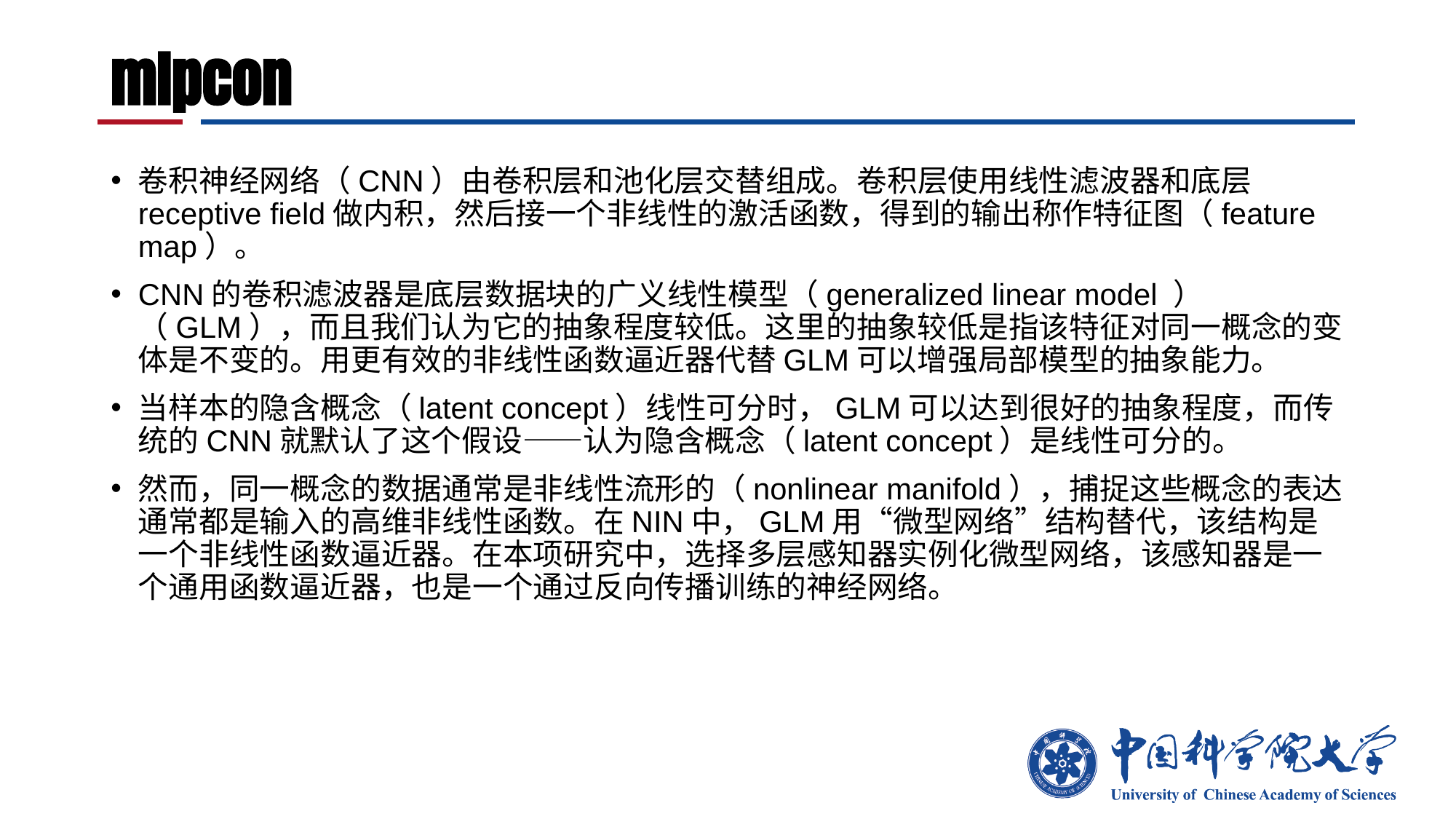

# mlpcon
卷积神经网络（CNN）由卷积层和池化层交替组成。卷积层使用线性滤波器和底层receptive field做内积，然后接一个非线性的激活函数，得到的输出称作特征图（feature map）。
CNN的卷积滤波器是底层数据块的广义线性模型（generalized linear model ）（GLM），而且我们认为它的抽象程度较低。这里的抽象较低是指该特征对同一概念的变体是不变的。用更有效的非线性函数逼近器代替GLM可以增强局部模型的抽象能力。
当样本的隐含概念（latent concept）线性可分时，GLM可以达到很好的抽象程度，而传统的CNN就默认了这个假设——认为隐含概念（latent concept）是线性可分的。
然而，同一概念的数据通常是非线性流形的（nonlinear manifold），捕捉这些概念的表达通常都是输入的高维非线性函数。在NIN中，GLM用“微型网络”结构替代，该结构是一个非线性函数逼近器。在本项研究中，选择多层感知器实例化微型网络，该感知器是一个通用函数逼近器，也是一个通过反向传播训练的神经网络。